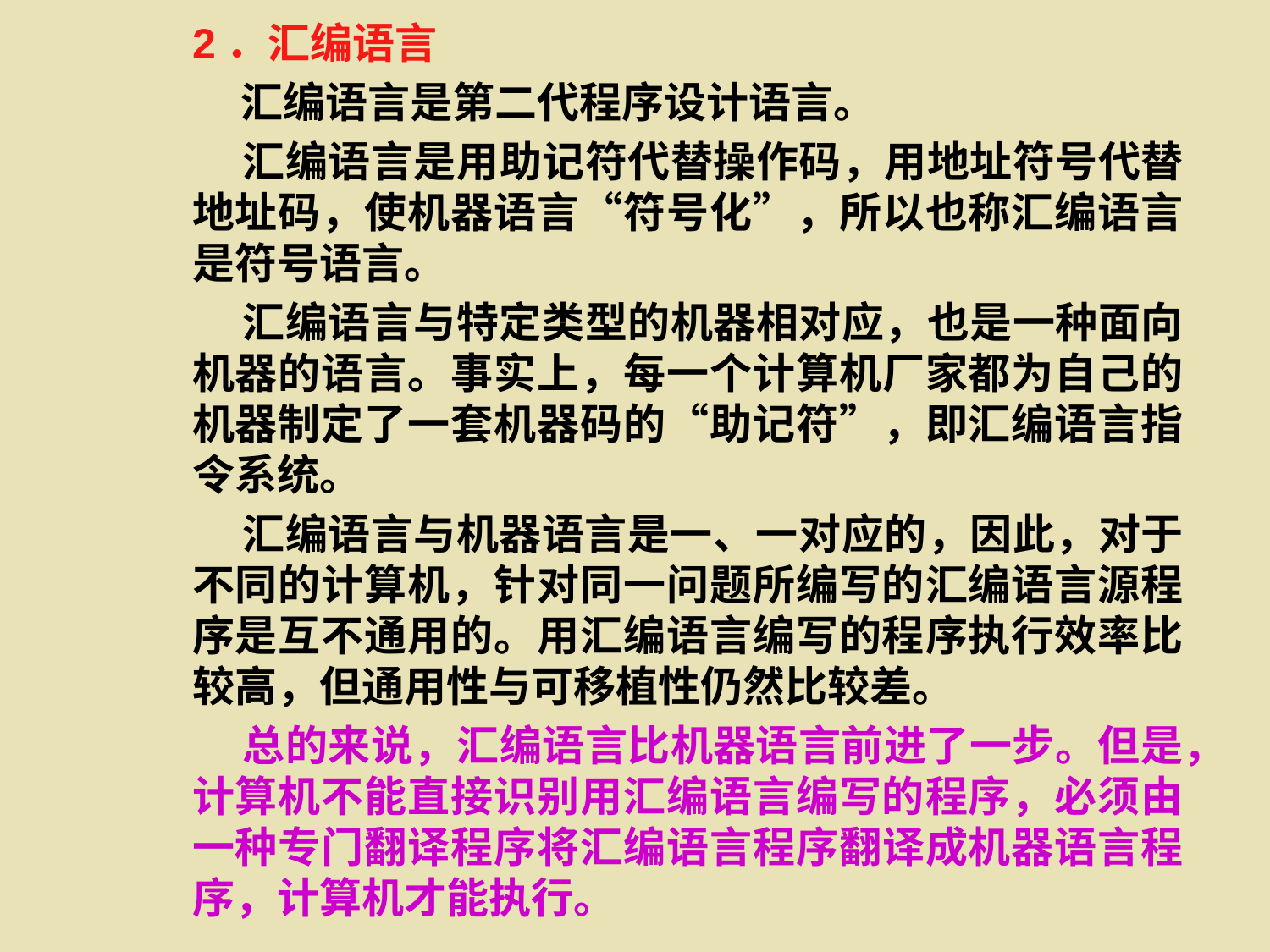

2．汇编语言
    汇编语言是第二代程序设计语言。
    汇编语言是用助记符代替操作码，用地址符号代替地址码，使机器语言“符号化”，所以也称汇编语言是符号语言。
    汇编语言与特定类型的机器相对应，也是一种面向机器的语言。事实上，每一个计算机厂家都为自己的机器制定了一套机器码的“助记符”，即汇编语言指令系统。
    汇编语言与机器语言是一、一对应的，因此，对于不同的计算机，针对同一问题所编写的汇编语言源程序是互不通用的。用汇编语言编写的程序执行效率比较高，但通用性与可移植性仍然比较差。
    总的来说，汇编语言比机器语言前进了一步。但是，计算机不能直接识别用汇编语言编写的程序，必须由一种专门翻译程序将汇编语言程序翻译成机器语言程序，计算机才能执行。